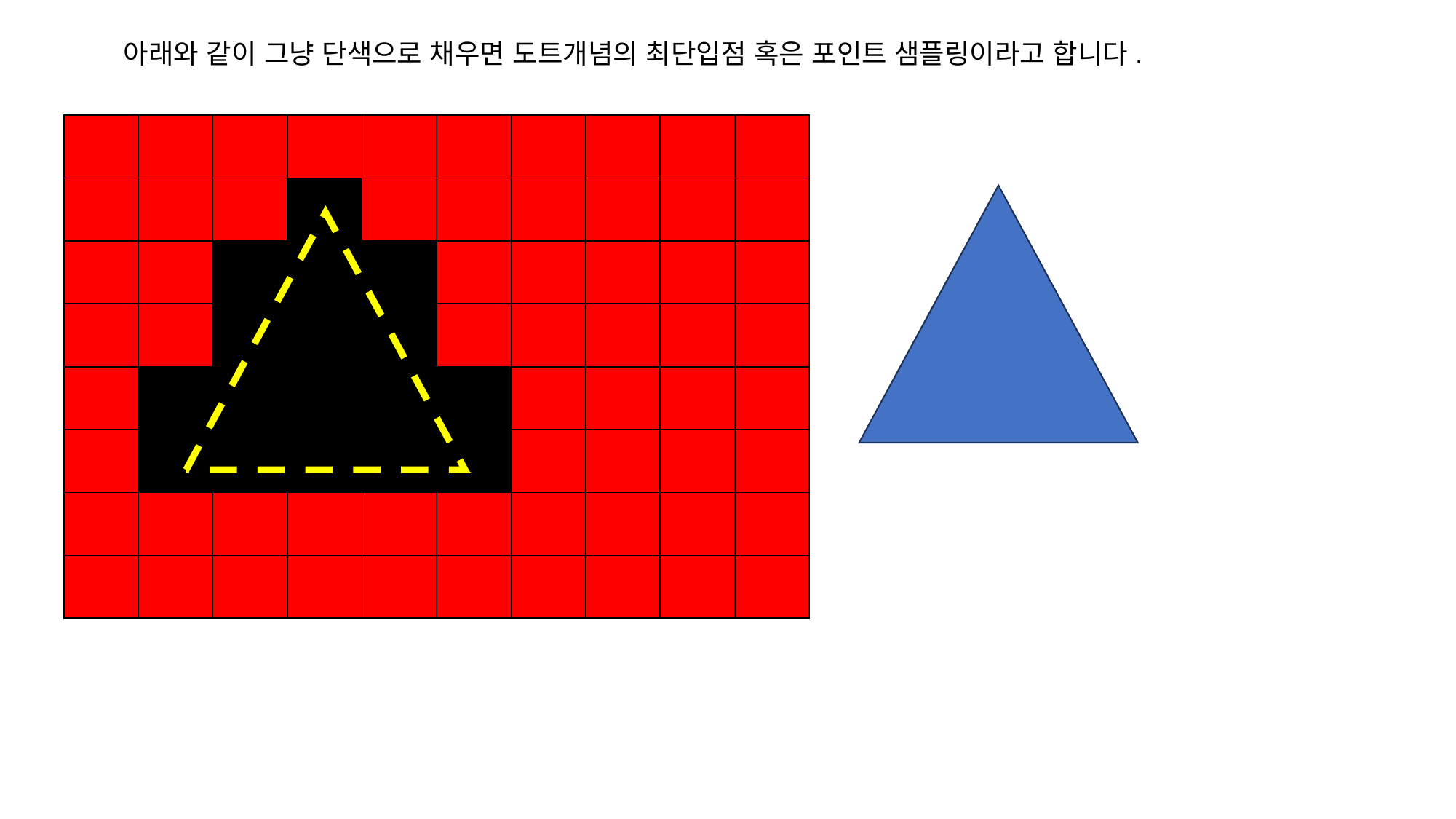

아래와 같이 그냥 단색으로 채우면 도트개념의 최단입점 혹은 포인트 샘플링이라고 합니다.
|  |  |  |  |  |  |  |  |  |  |
| --- | --- | --- | --- | --- | --- | --- | --- | --- | --- |
|  |  |  |  |  |  |  |  |  |  |
|  |  |  |  |  |  |  |  |  |  |
|  |  |  |  |  |  |  |  |  |  |
|  |  |  |  |  |  |  |  |  |  |
|  |  |  |  |  |  |  |  |  |  |
|  |  |  |  |  |  |  |  |  |  |
|  |  |  |  |  |  |  |  |  |  |